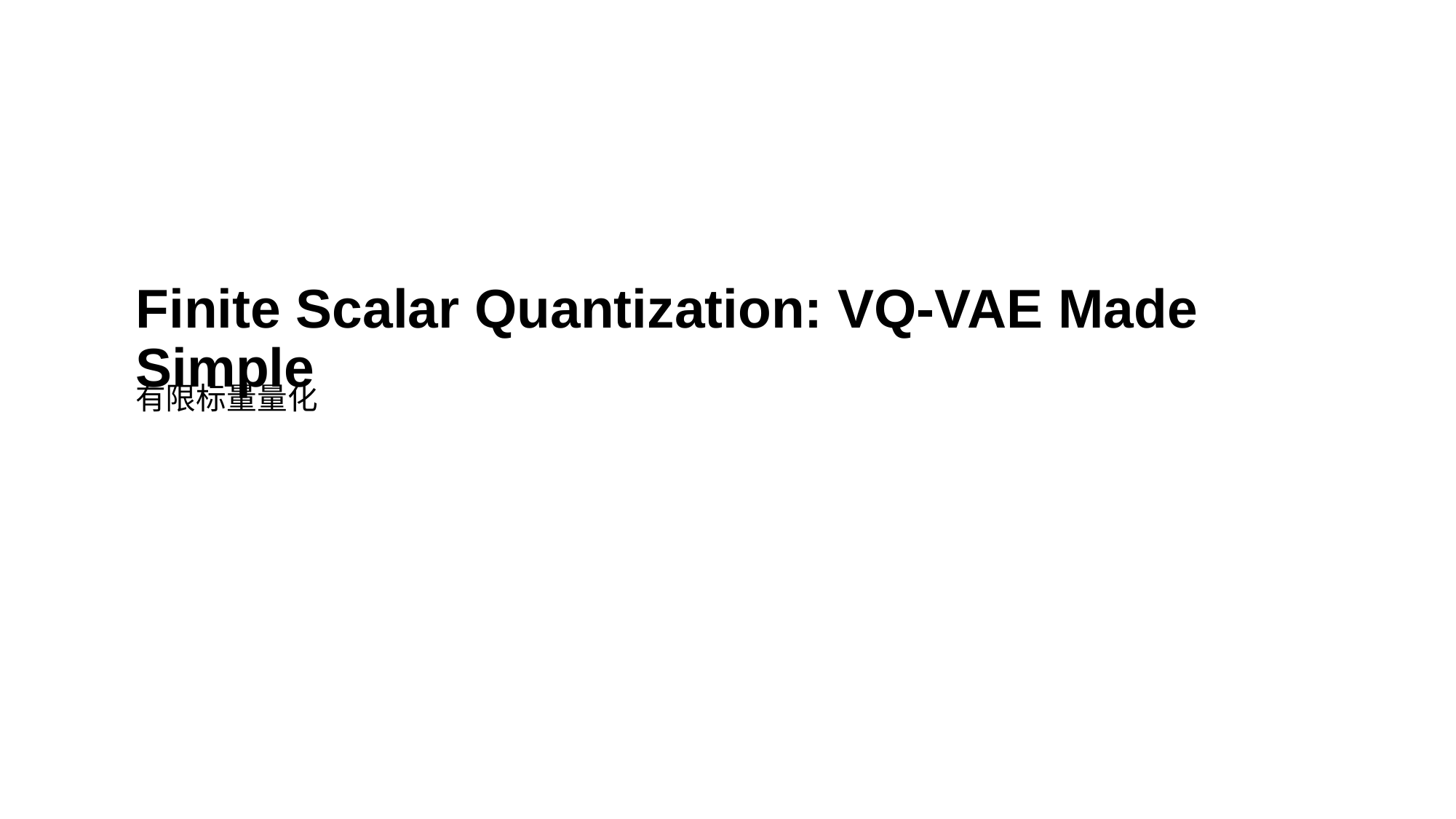

Finite Scalar Quantization: VQ-VAE Made Simple
有限标量量化